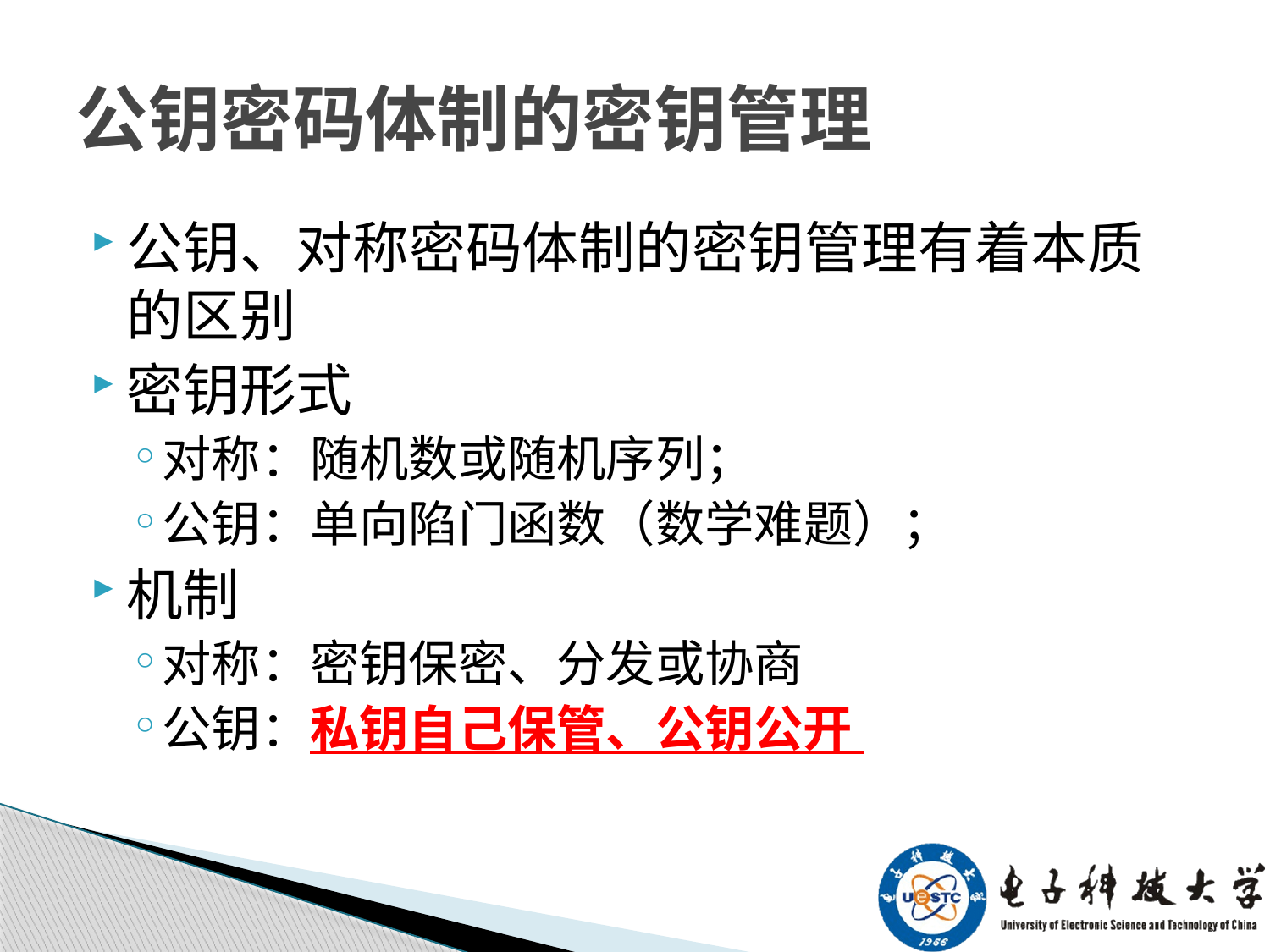

# 公钥密码体制的密钥管理
公钥、对称密码体制的密钥管理有着本质的区别
密钥形式
对称：随机数或随机序列；
公钥：单向陷门函数（数学难题）；
机制
对称：密钥保密、分发或协商
公钥：私钥自己保管、公钥公开